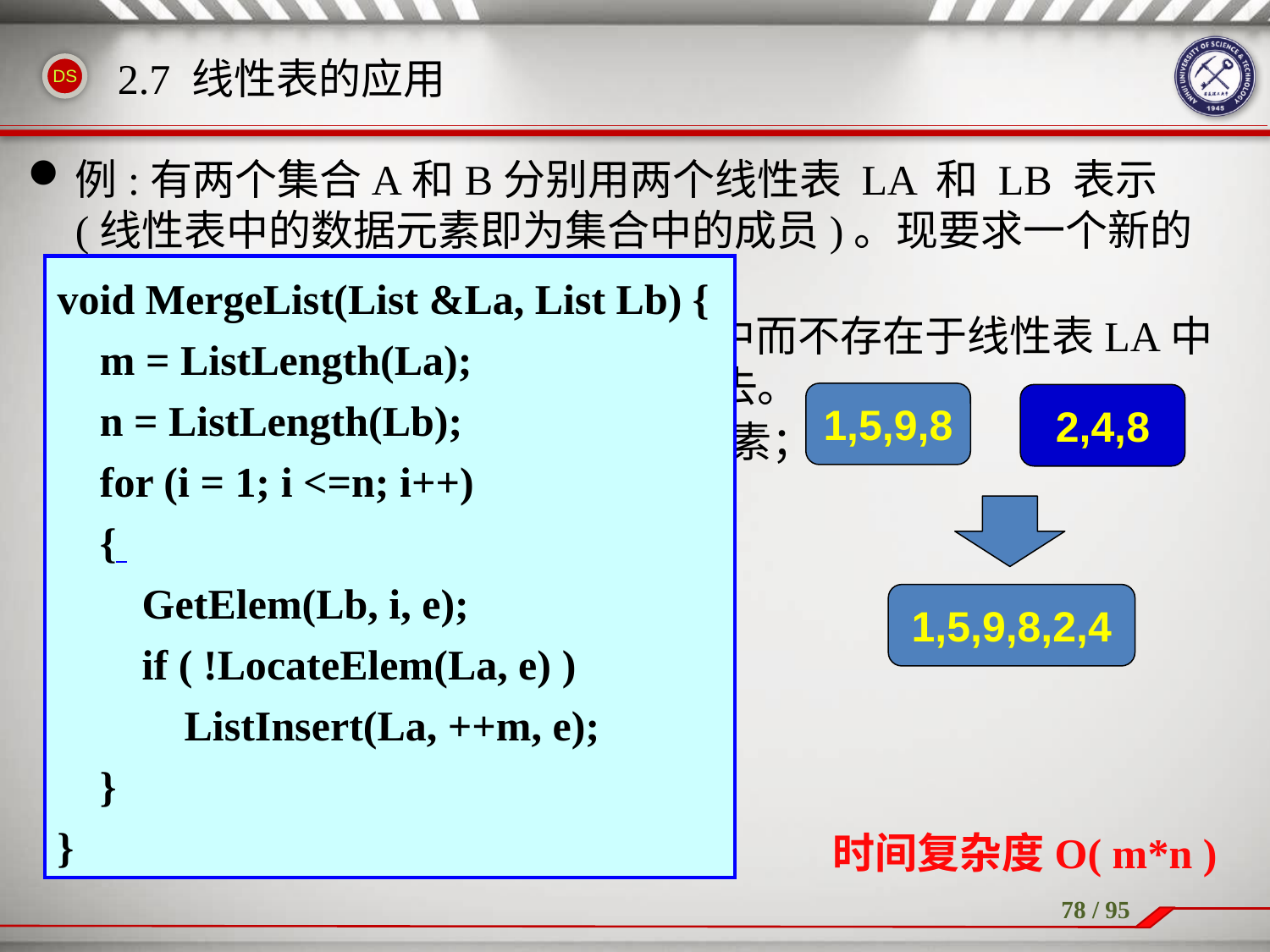

# 2.7 线性表的应用
例:有两个集合A和B分别用两个线性表 LA 和 LB 表示(线性表中的数据元素即为集合中的成员)。现要求一个新的集合A＝A∪B。（不含重复）
算法思想：将存在于线性表LB中而不存在于线性表LA中的数据元素插入到线性表LA中去。
从LB中依次取得每个数据元素；
依值在LA中进行查寻；
若不存在，则插入最后。
void MergeList(List &La, List Lb) {
    m = ListLength(La);
    n = ListLength(Lb);
    for (i = 1; i <=n; i++)
    {
        GetElem(Lb, i, e);
        if ( !LocateElem(La, e) )
            ListInsert(La, ++m, e);
    }
}
1,5,9,8
2,4,8

1,5,9,8,2,4
时间复杂度O( m*n )